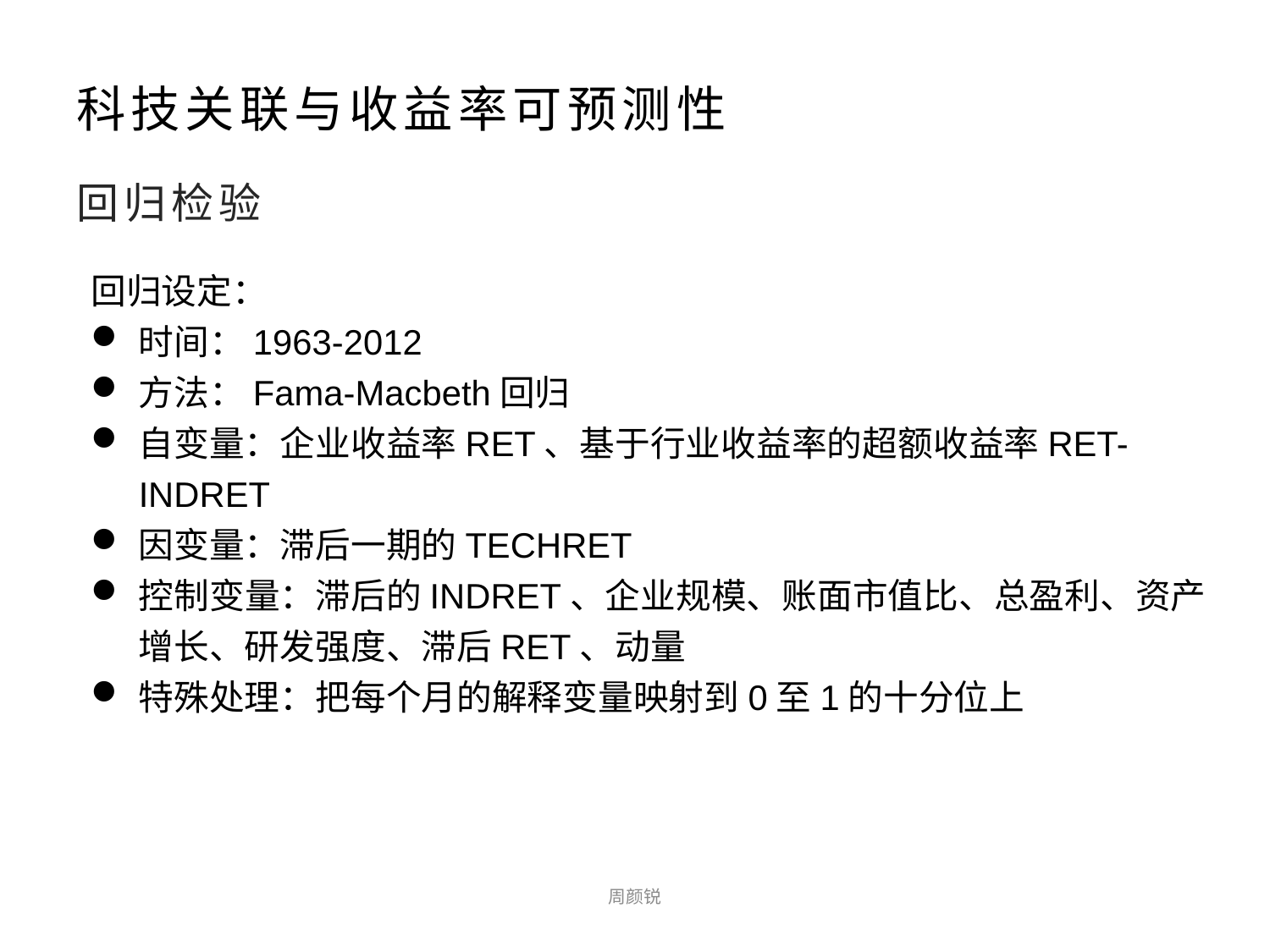

# 科技关联与收益率可预测性
回归检验
回归设定：
时间：1963-2012
方法：Fama-Macbeth回归
自变量：企业收益率RET、基于行业收益率的超额收益率RET-INDRET
因变量：滞后一期的TECHRET
控制变量：滞后的INDRET、企业规模、账面市值比、总盈利、资产增长、研发强度、滞后RET、动量
特殊处理：把每个月的解释变量映射到0至1的十分位上

周颜锐
49